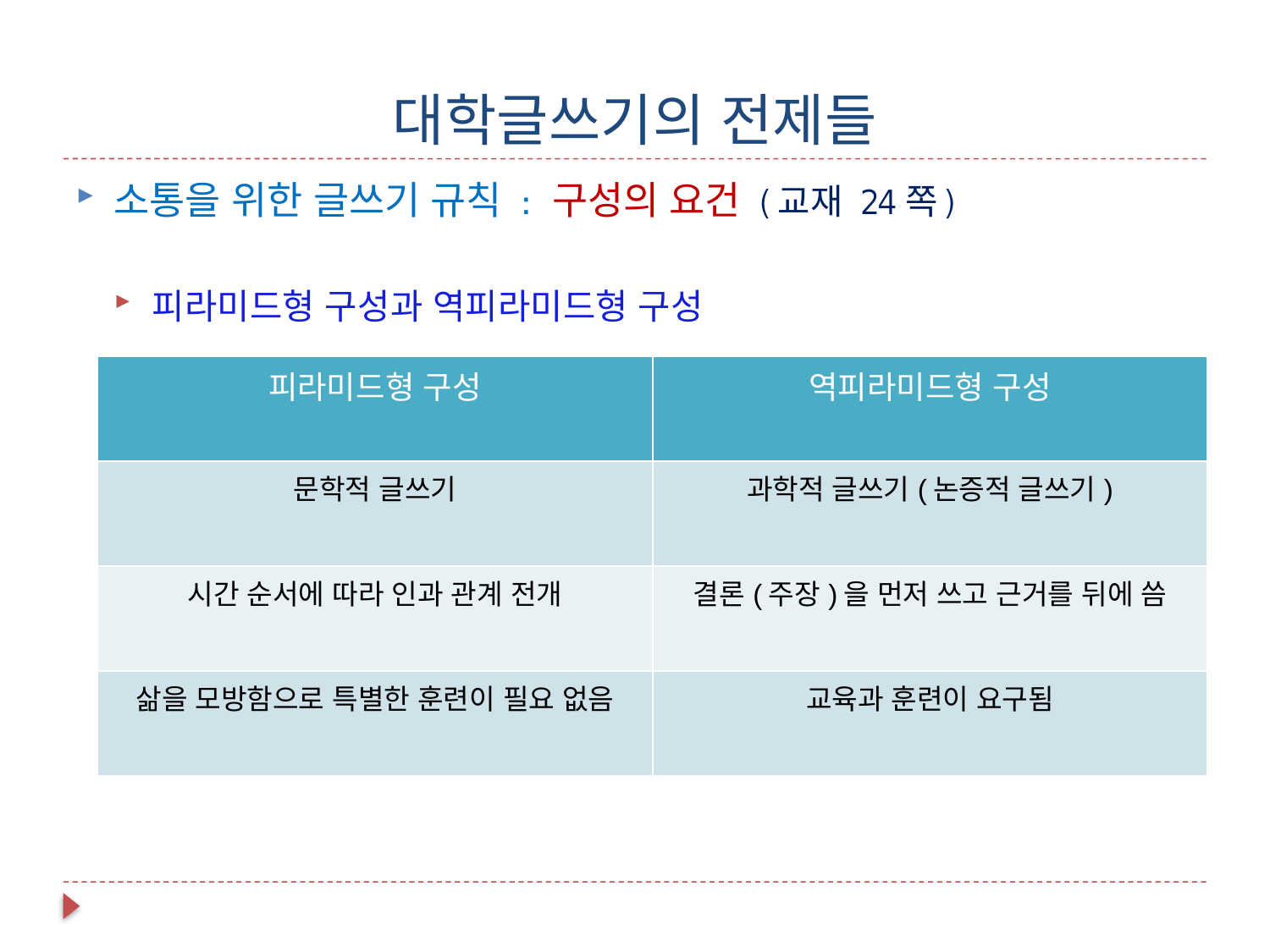

# 대학글쓰기의 전제들
소통을 위한 글쓰기 규칙 : 구성의 요건 (교재 24쪽)

피라미드형 구성과 역피라미드형 구성

| 피라미드형 구성 | 역피라미드형 구성 |
| --- | --- |
| 문학적 글쓰기 | 과학적 글쓰기(논증적 글쓰기) |
| 시간 순서에 따라 인과 관계 전개 | 결론(주장)을 먼저 쓰고 근거를 뒤에 씀 |
| 삶을 모방함으로 특별한 훈련이 필요 없음 | 교육과 훈련이 요구됨 |